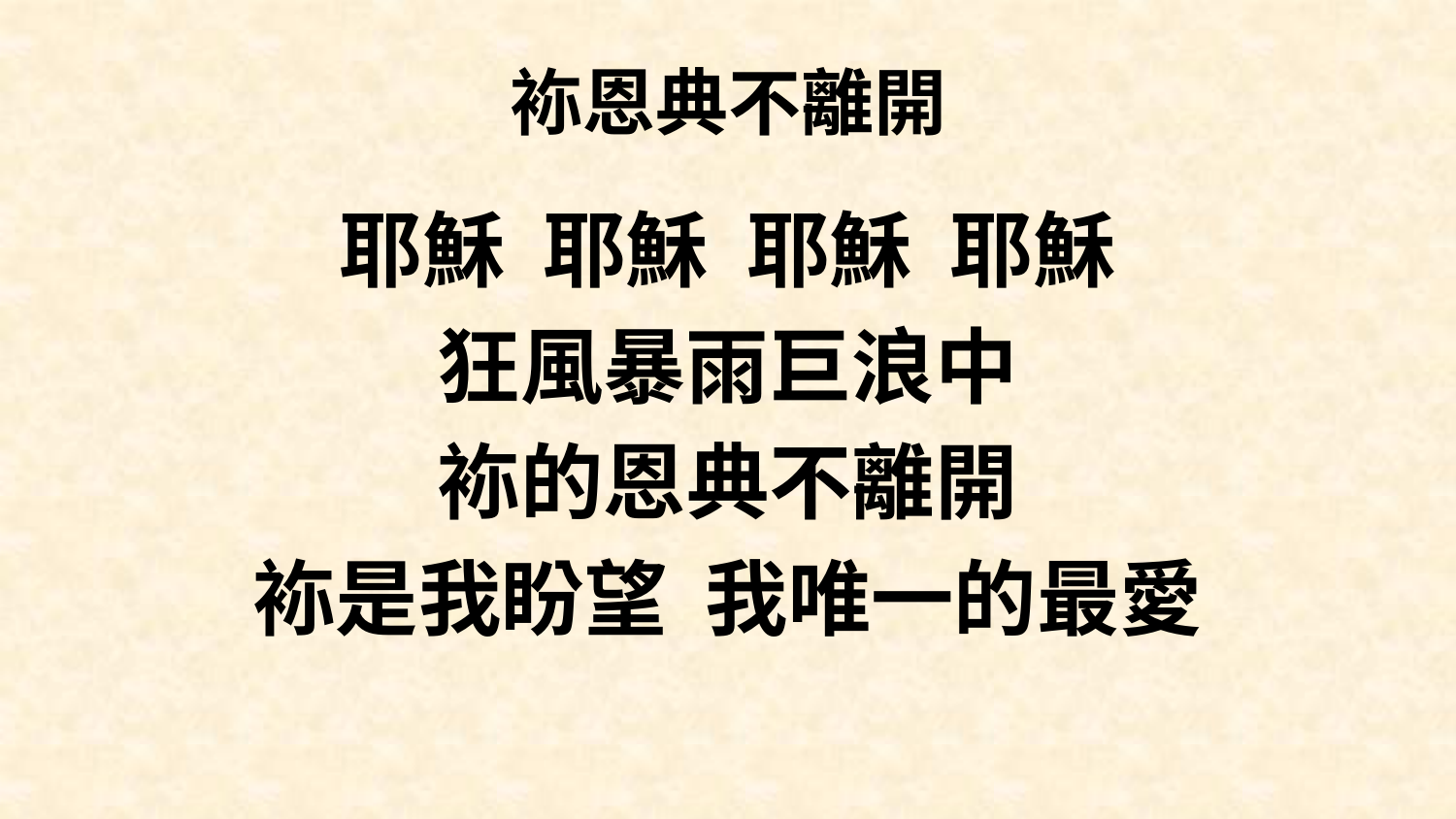

# 袮恩典不離開
耶穌  耶穌  耶穌  耶穌
狂風暴雨巨浪中
袮的恩典不離開
袮是我盼望  我唯一的最愛